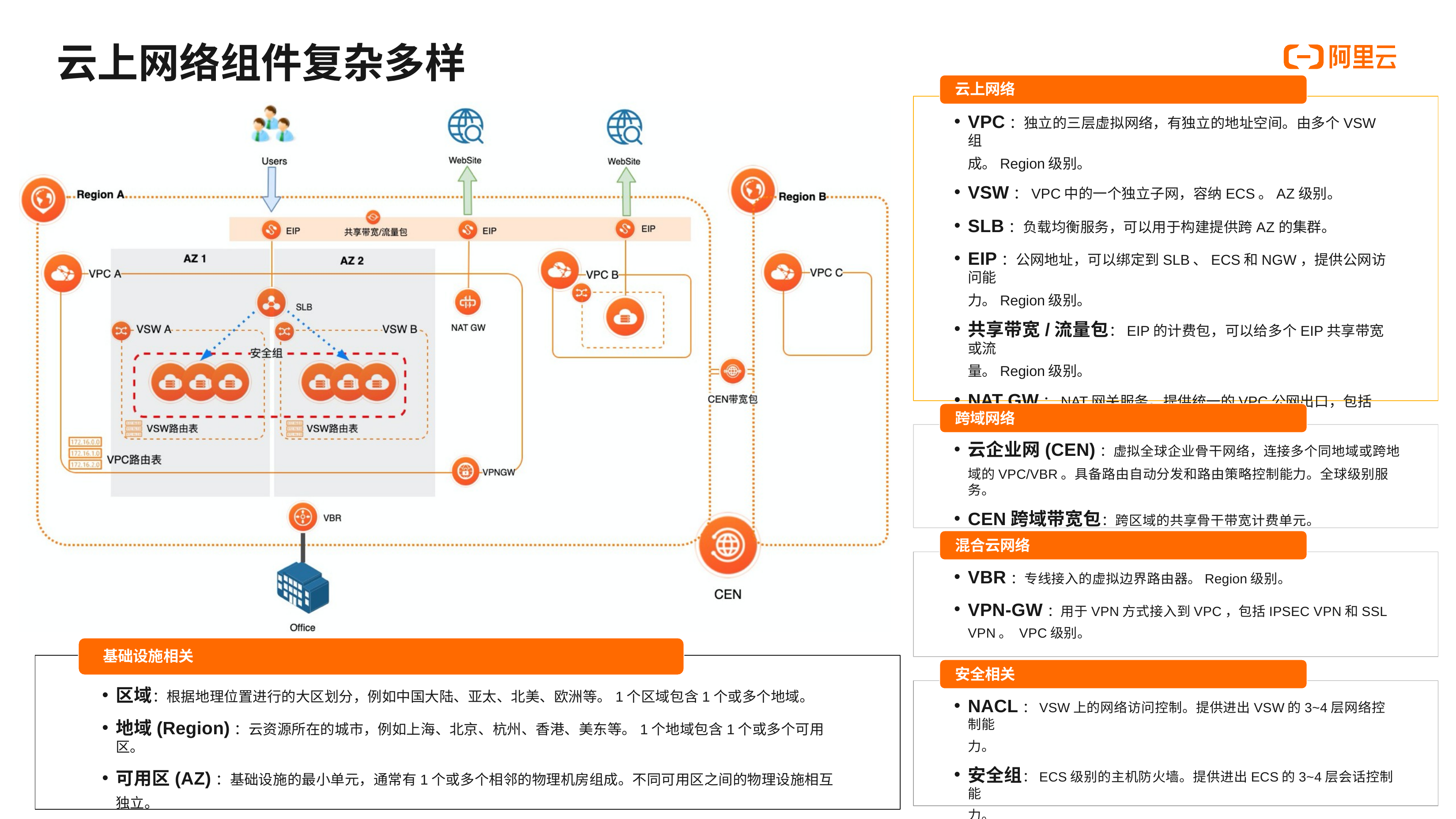

# 云上网络组件复杂多样

云上网络

VPC：独立的三层虚拟网络，有独立的地址空间。由多个VSW组
成。Region级别。
VSW：VPC中的一个独立子网，容纳ECS。AZ级别。
SLB：负载均衡服务，可以用于构建提供跨AZ的集群。
EIP：公网地址，可以绑定到SLB、ECS和NGW，提供公网访问能
力。Region级别。
共享带宽/流量包：EIP的计费包，可以给多个EIP共享带宽或流
量。Region级别。
NAT GW：NAT网关服务。提供统一的VPC公网出口，包括
SNAT和DNAT能力。VPC级别。
跨域网络
云企业网(CEN)：虚拟全球企业骨干网络，连接多个同地域或跨地
域的VPC/VBR。具备路由自动分发和路由策略控制能力。全球级别服务。
CEN跨域带宽包：跨区域的共享骨干带宽计费单元。

混合云网络
VBR：专线接入的虚拟边界路由器。Region级别。
VPN-GW：用于VPN方式接入到VPC，包括IPSEC VPN和SSL VPN。 VPC级别。

基础设施相关

安全相关
区域：根据地理位置进行的大区划分，例如中国大陆、亚太、北美、欧洲等。1个区域包含1个或多个地域。
地域(Region)：云资源所在的城市，例如上海、北京、杭州、香港、美东等。1个地域包含1个或多个可用区。
可用区(AZ)：基础设施的最小单元，通常有1个或多个相邻的物理机房组成。不同可用区之间的物理设施相互
独立。

NACL：VSW上的网络访问控制。提供进出VSW的3~4层网络控制能
力。
安全组：ECS级别的主机防火墙。提供进出ECS的3~4层会话控制能
力。